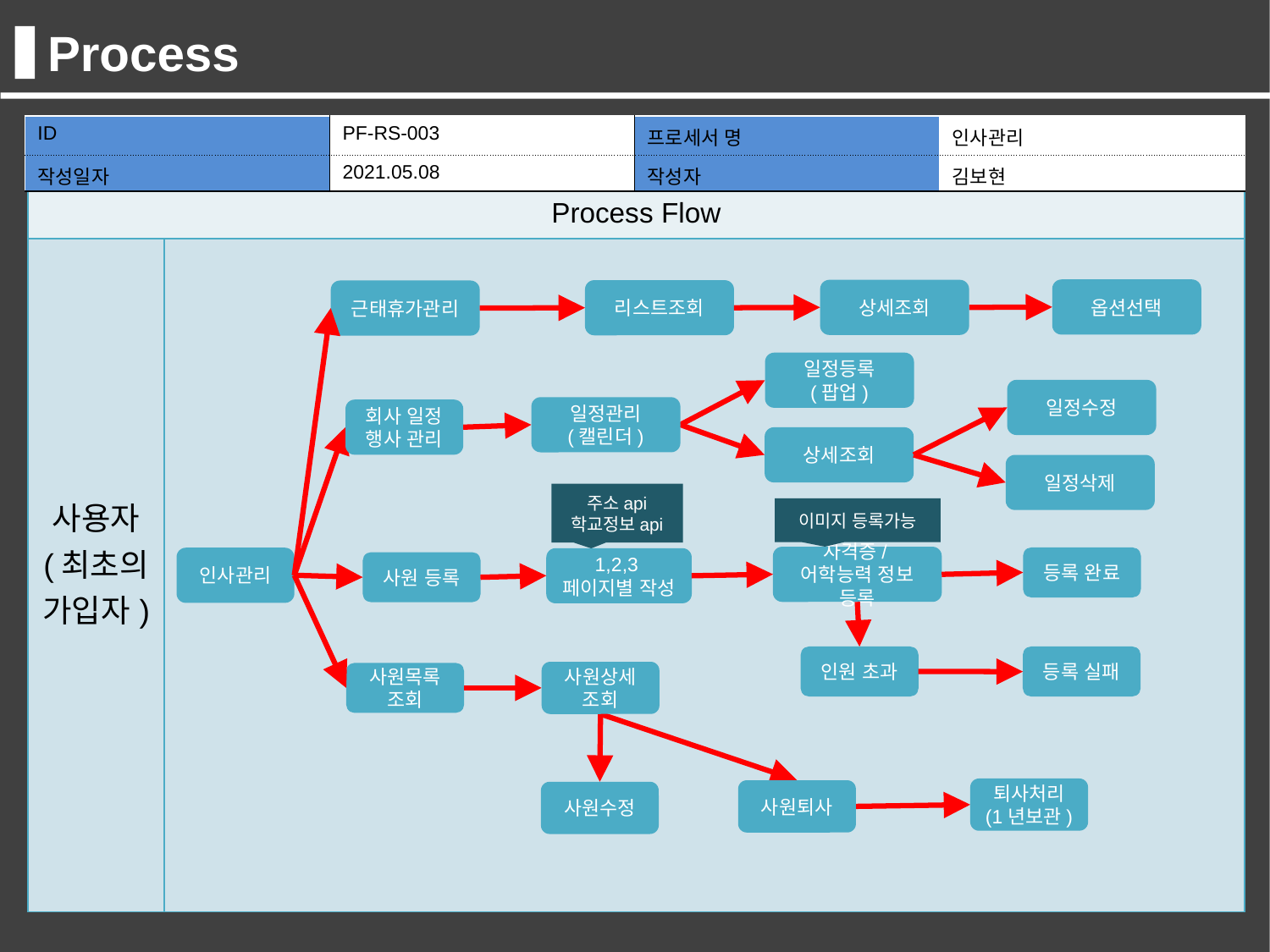

Process

| ID | PF-RS-003 | 프로세서 명 | 인사관리 |
| --- | --- | --- | --- |
| 작성일자 | 2021.05.08 | 작성자 | 김보현 |
| Process Flow |  |
| --- | --- |
| 사용자 (최초의 가입자) |  |
옵션선택
상세조회
리스트조회
근태휴가관리
일정등록
(팝업)
일정수정
일정관리
(캘린더)
회사 일정
행사 관리
상세조회
일정삭제
주소api
학교정보api
이미지 등록가능
자격증/어학능력 정보 등록
등록 완료
인사관리
1,2,3페이지별 작성
사원 등록
인원 초과
등록 실패
사원상세조회
사원목록 조회
퇴사처리
(1년보관)
사원퇴사
사원수정